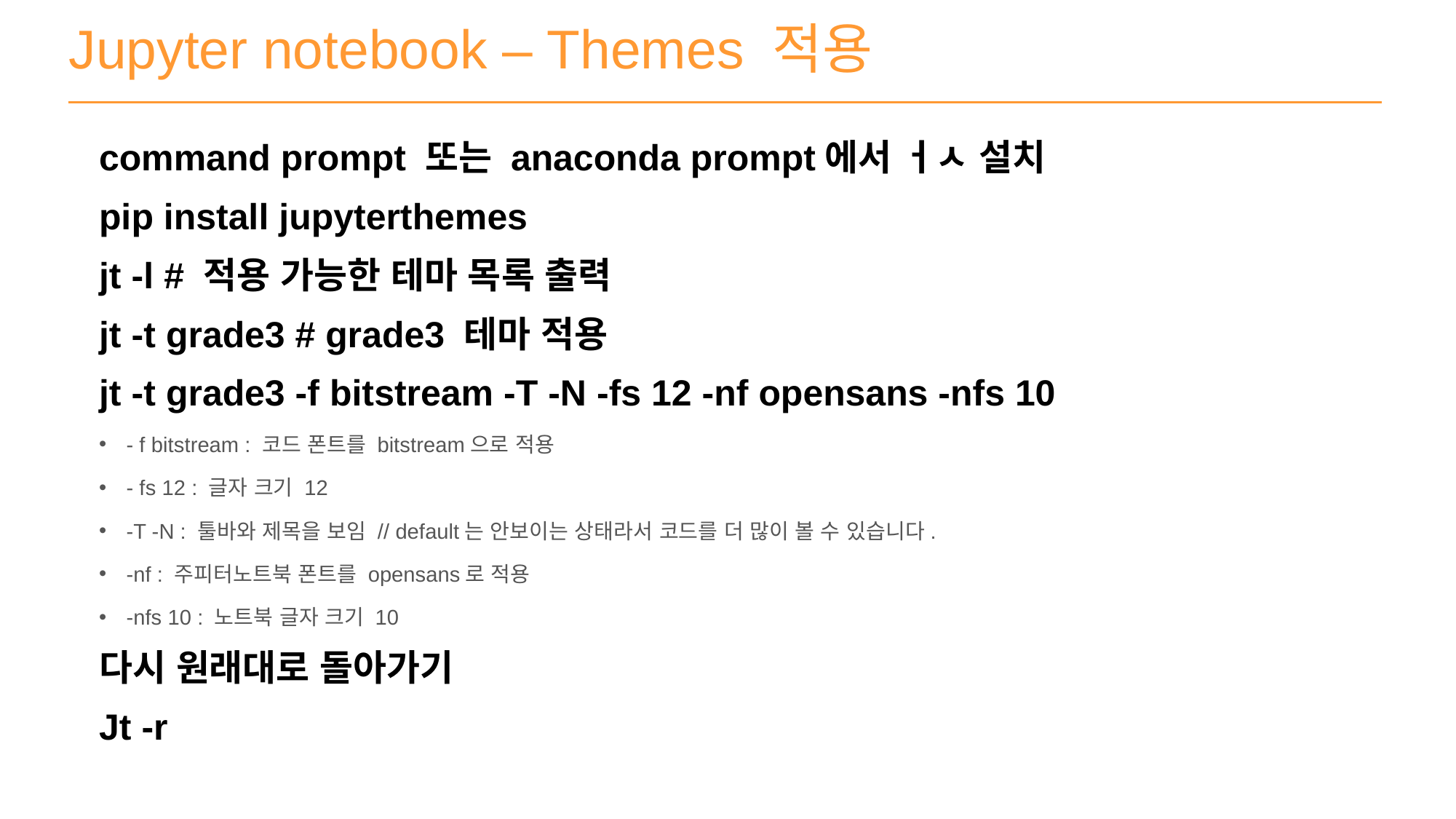

Jupyter notebook – Themes 적용
command prompt 또는 anaconda prompt에서 ㅓㅅ 설치
pip install jupyterthemes
jt -l # 적용 가능한 테마 목록 출력
jt -t grade3 # grade3 테마 적용
jt -t grade3 -f bitstream -T -N -fs 12 -nf opensans -nfs 10
- f bitstream : 코드 폰트를 bitstream으로 적용
- fs 12 : 글자 크기 12
-T -N : 툴바와 제목을 보임 // default는 안보이는 상태라서 코드를 더 많이 볼 수 있습니다.
-nf : 주피터노트북 폰트를 opensans로 적용
-nfs 10 : 노트북 글자 크기 10
다시 원래대로 돌아가기
Jt -r